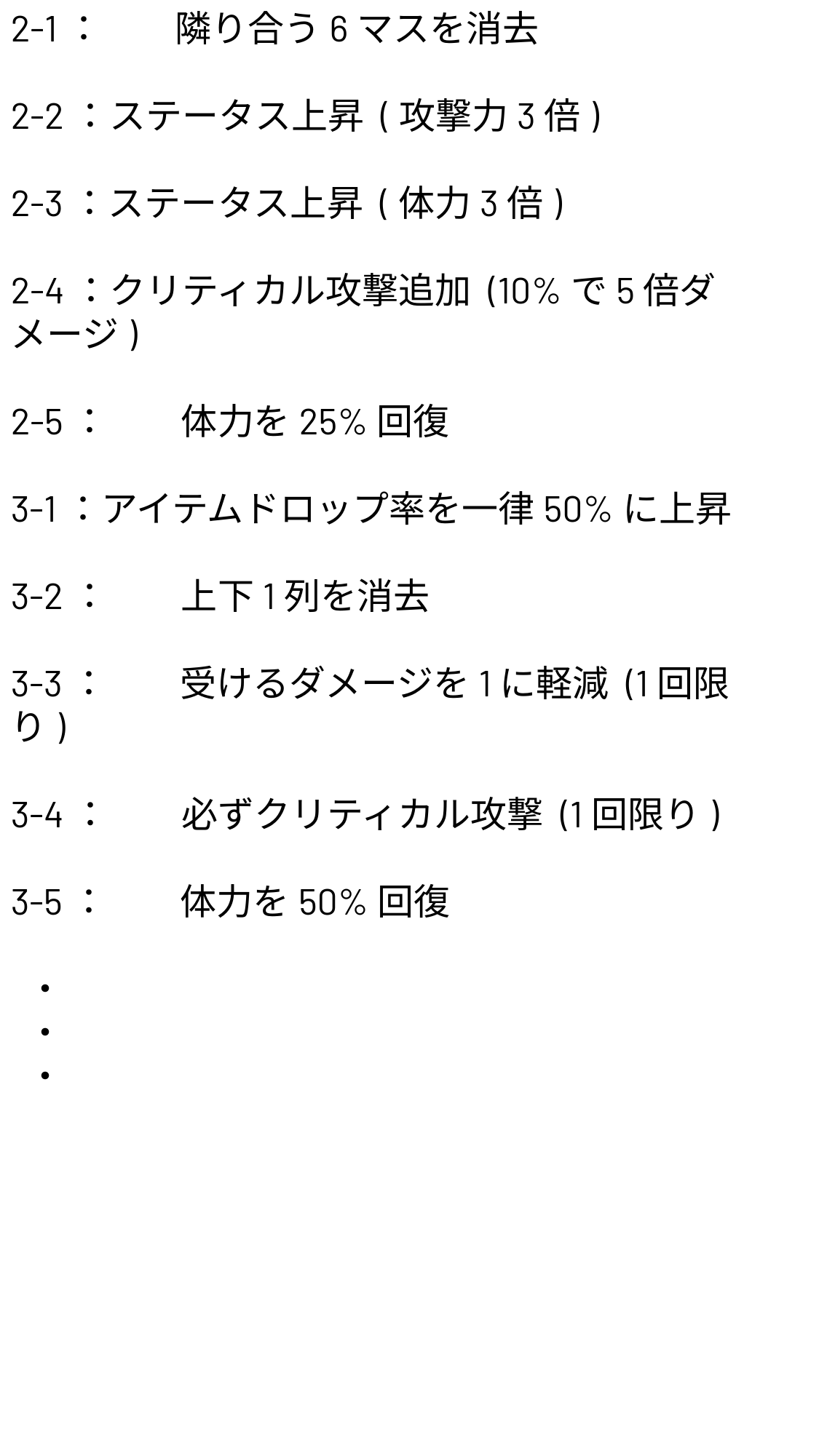

2-1：　　隣り合う6マスを消去

2-2：ステータス上昇 (攻撃力3倍)

2-3：ステータス上昇 (体力3倍)

2-4：クリティカル攻撃追加 (10%で5倍ダメージ)

2-5：　　体力を25%回復

3-1：アイテムドロップ率を一律50%に上昇

3-2：　　上下1列を消去

3-3：　　受けるダメージを1に軽減 (1回限り)

3-4：　　必ずクリティカル攻撃 (1回限り)

3-5：　　体力を50%回復

 ・
 ・
 ・